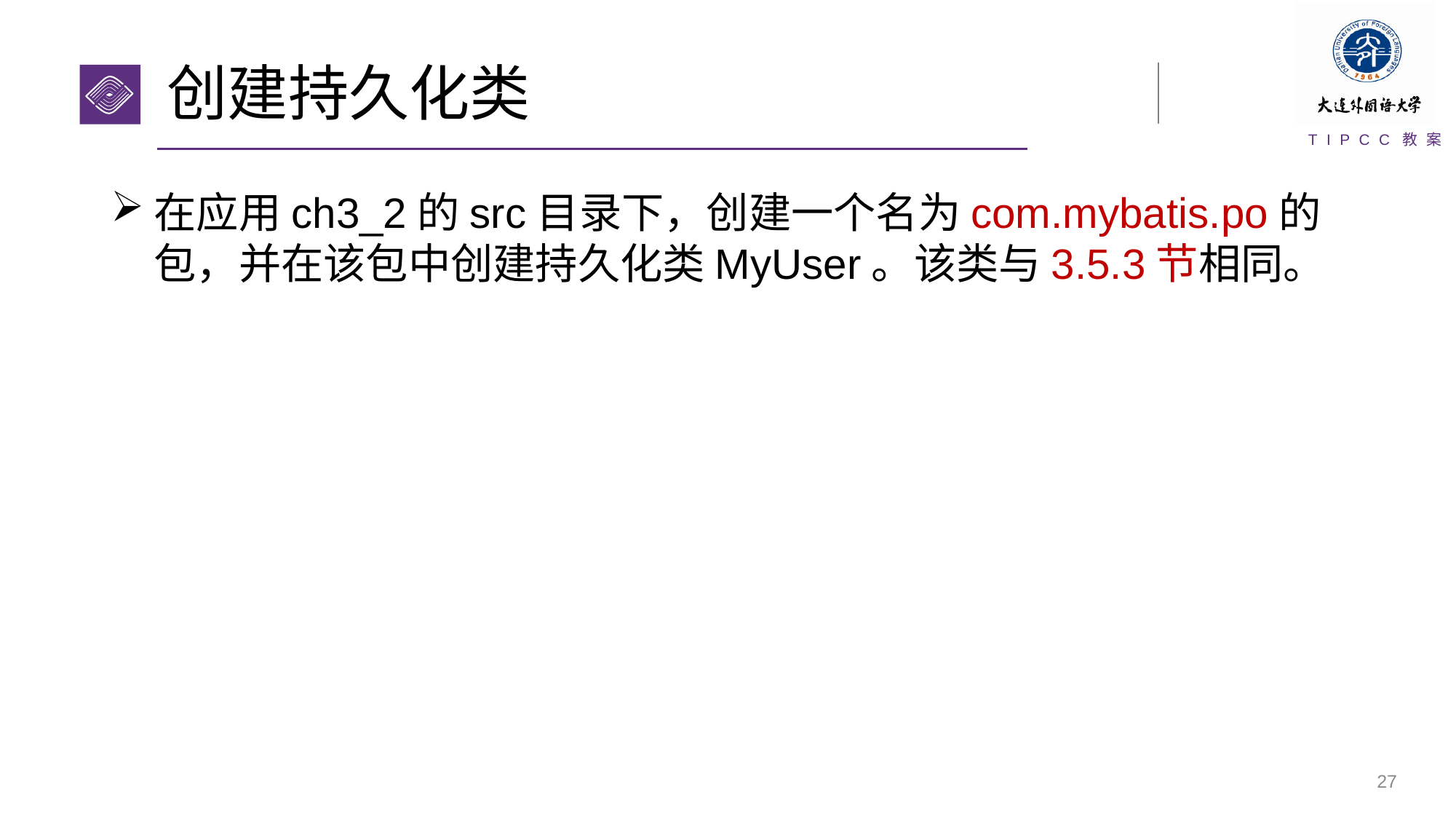

# 创建持久化类
在应用ch3_2的src目录下，创建一个名为com.mybatis.po的包，并在该包中创建持久化类MyUser。该类与3.5.3节相同。
27